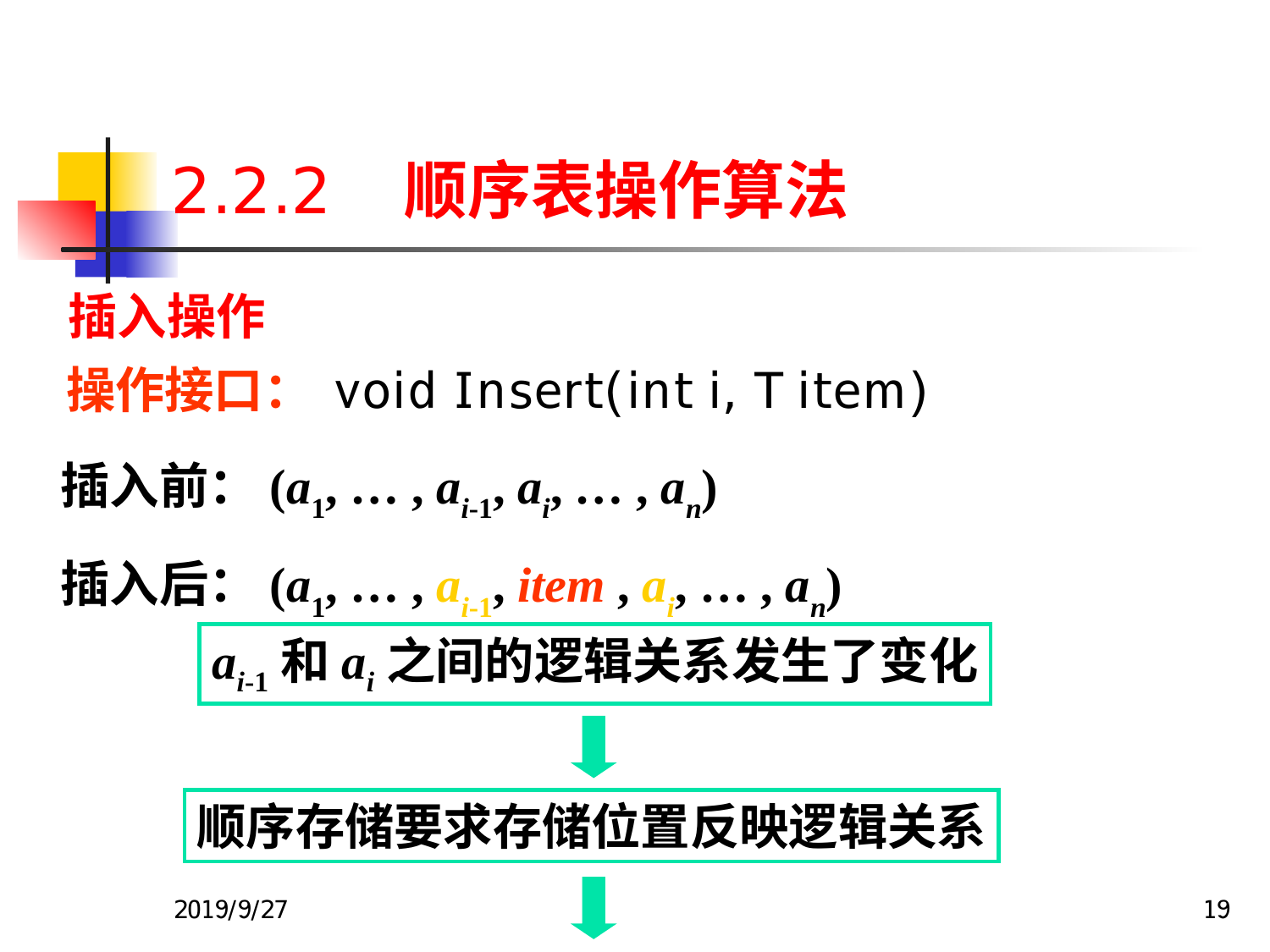

2.2.2   顺序表操作算法
# 插入操作
操作接口： void Insert(int i, T item)
插入前：(a1, … , ai-1, ai, … , an)
插入后：(a1, … , ai-1, item , ai, … , an)
ai-1和ai之间的逻辑关系发生了变化

顺序存储要求存储位置反映逻辑关系
2019/9/27
19